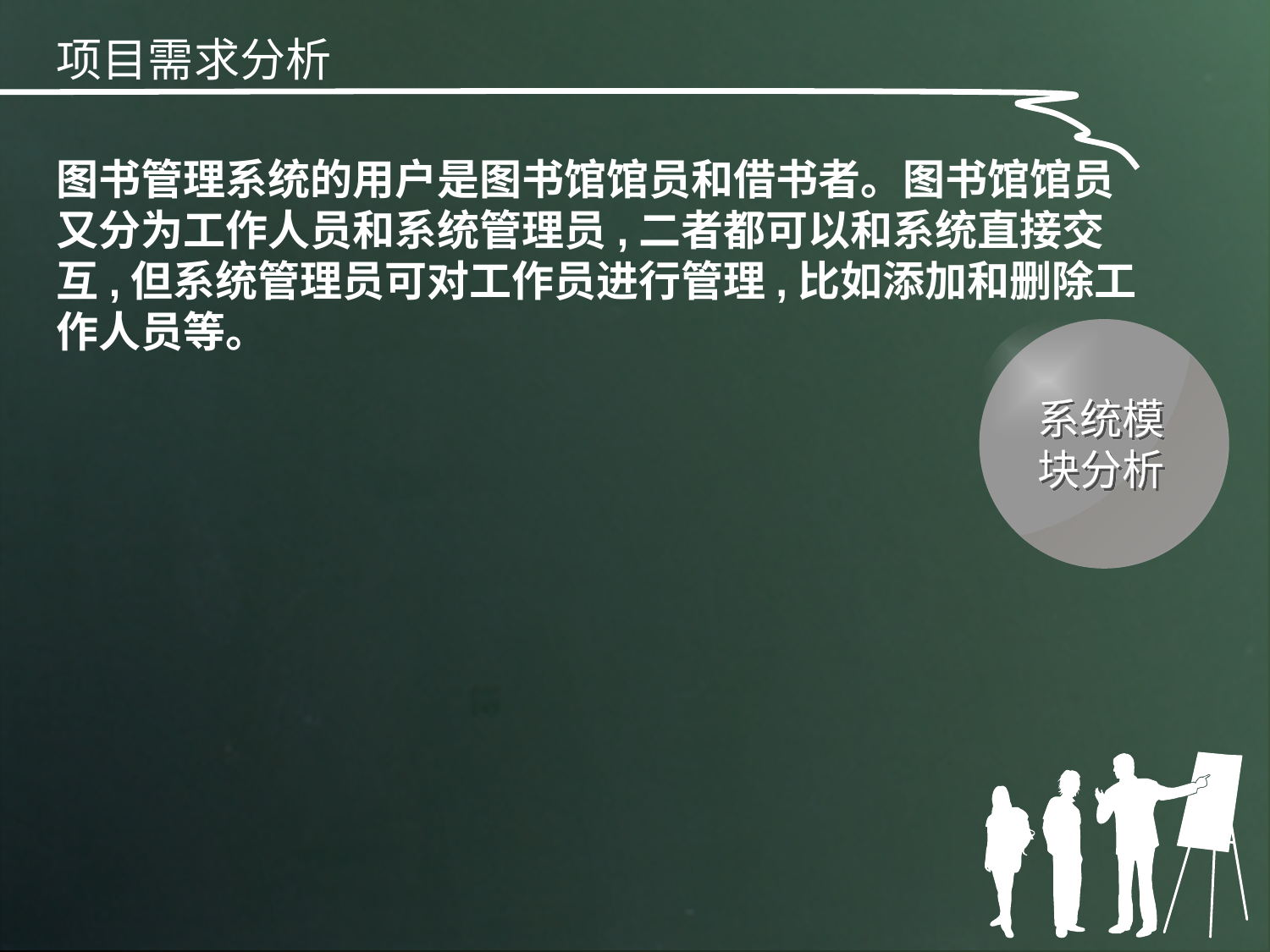

# 项目需求分析

图书管理系统的用户是图书馆馆员和借书者。图书馆馆员又分为工作人员和系统管理员,二者都可以和系统直接交互,但系统管理员可对工作员进行管理,比如添加和删除工作人员等。

系统模块分析